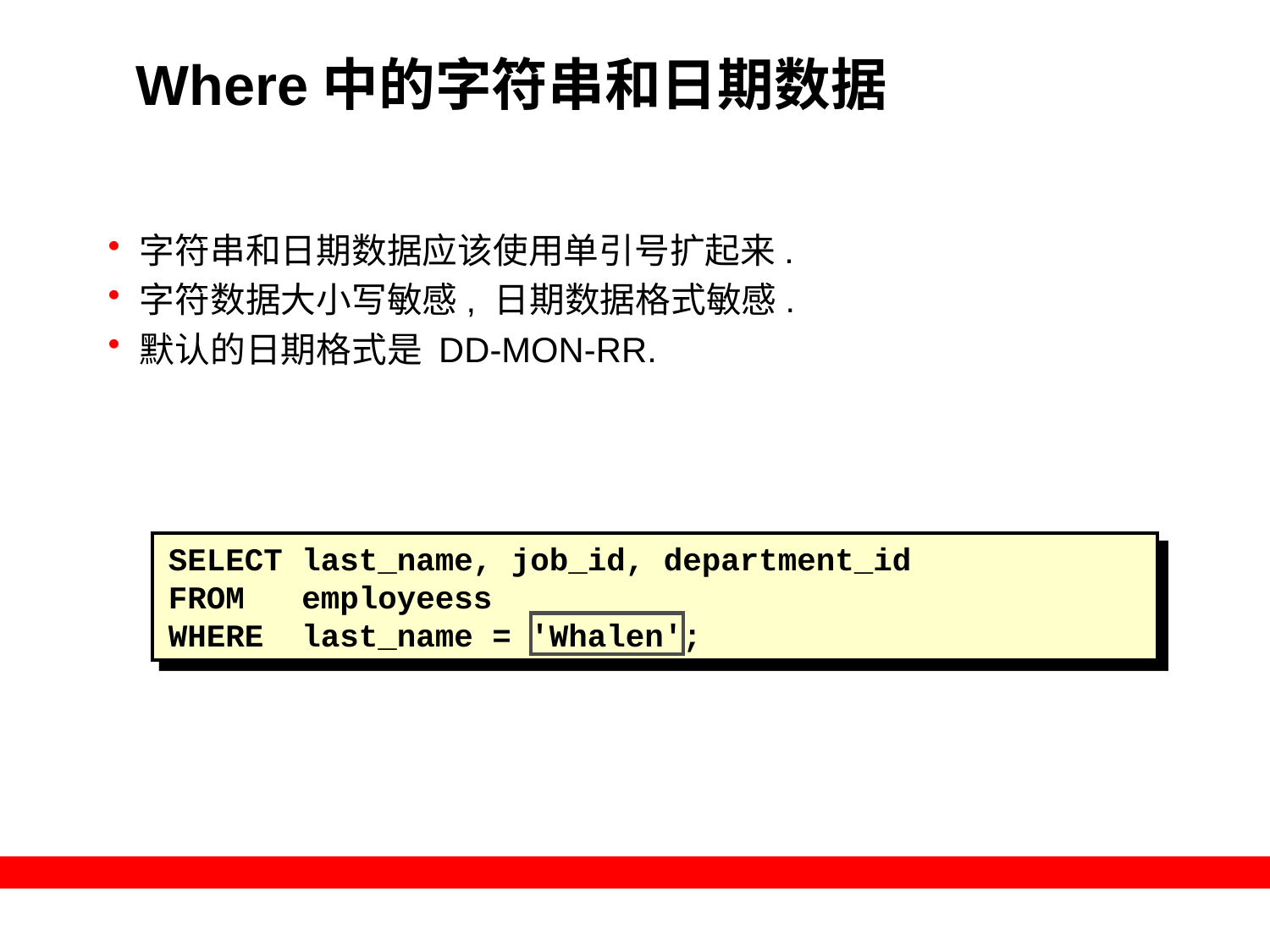

# Where中的字符串和日期数据
字符串和日期数据应该使用单引号扩起来.
字符数据大小写敏感, 日期数据格式敏感.
默认的日期格式是 DD-MON-RR.
SELECT last_name, job_id, department_id
FROM   employeess
WHERE  last_name = 'Whalen';